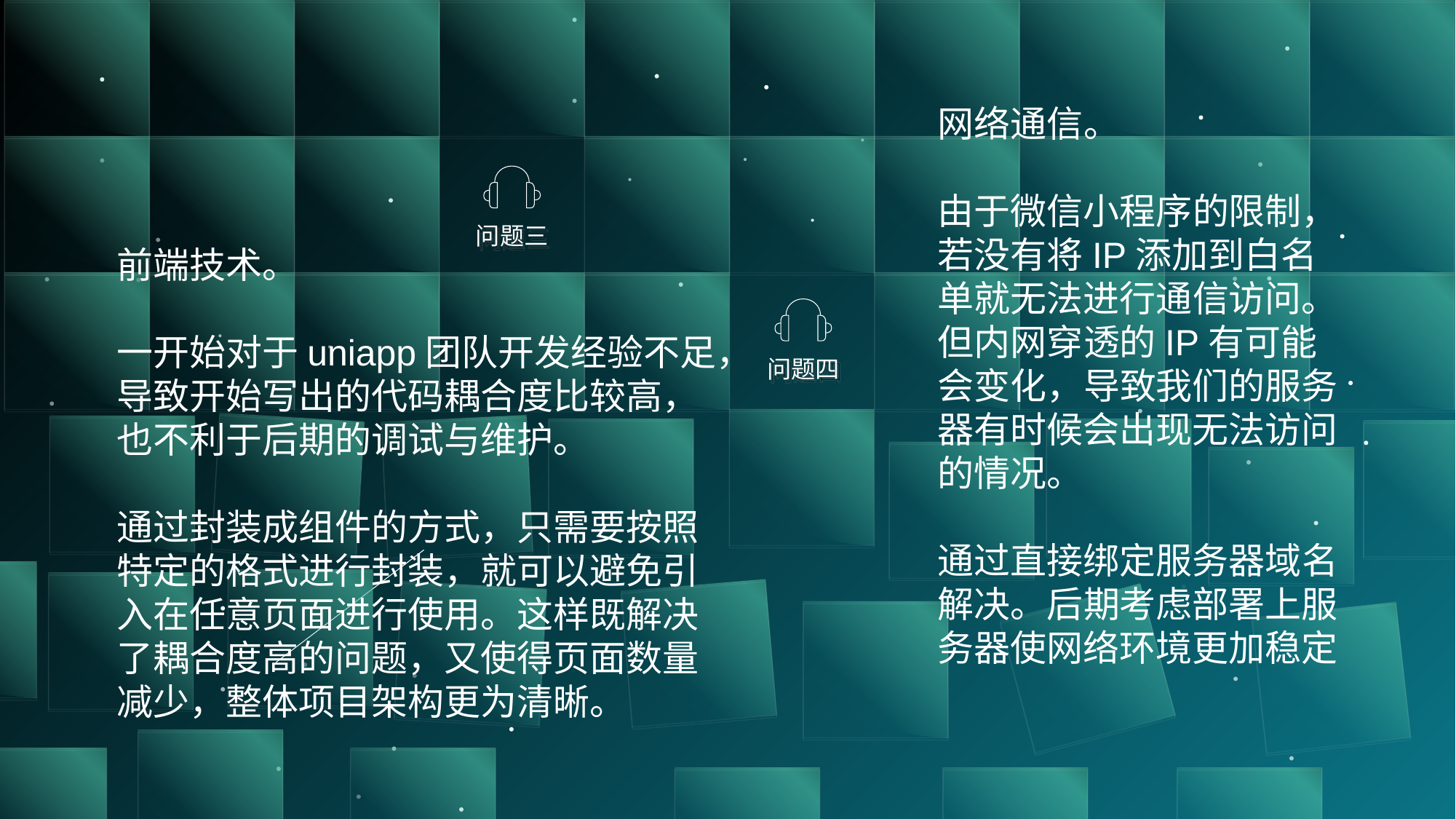

网络通信。

由于微信小程序的限制，若没有将IP添加到白名单就无法进行通信访问。但内网穿透的IP有可能会变化，导致我们的服务器有时候会出现无法访问的情况。

通过直接绑定服务器域名解决。后期考虑部署上服务器使网络环境更加稳定

问题三
前端技术。

一开始对于uniapp团队开发经验不足，导致开始写出的代码耦合度比较高，也不利于后期的调试与维护。

通过封装成组件的方式，只需要按照特定的格式进行封装，就可以避免引入在任意页面进行使用。这样既解决了耦合度高的问题，又使得页面数量减少，整体项目架构更为清晰。

问题四